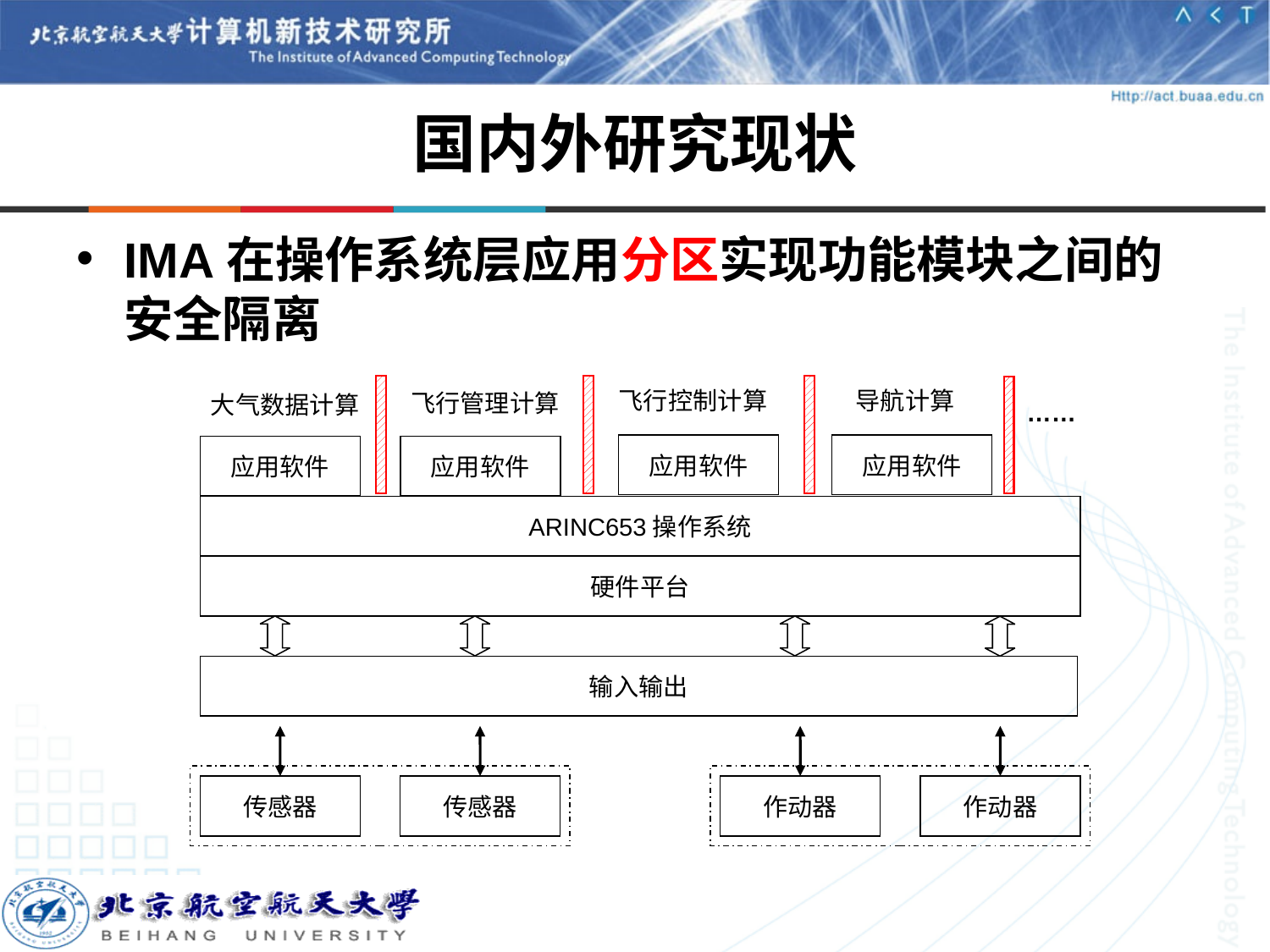

# 国内外研究现状
IMA在操作系统层应用分区实现功能模块之间的安全隔离

导航计算
飞行控制计算
飞行管理计算
大气数据计算

应用软件
应用软件
应用软件
应用软件
ARINC653操作系统
硬件平台

输入输出

传感器
传感器
作动器
作动器

……